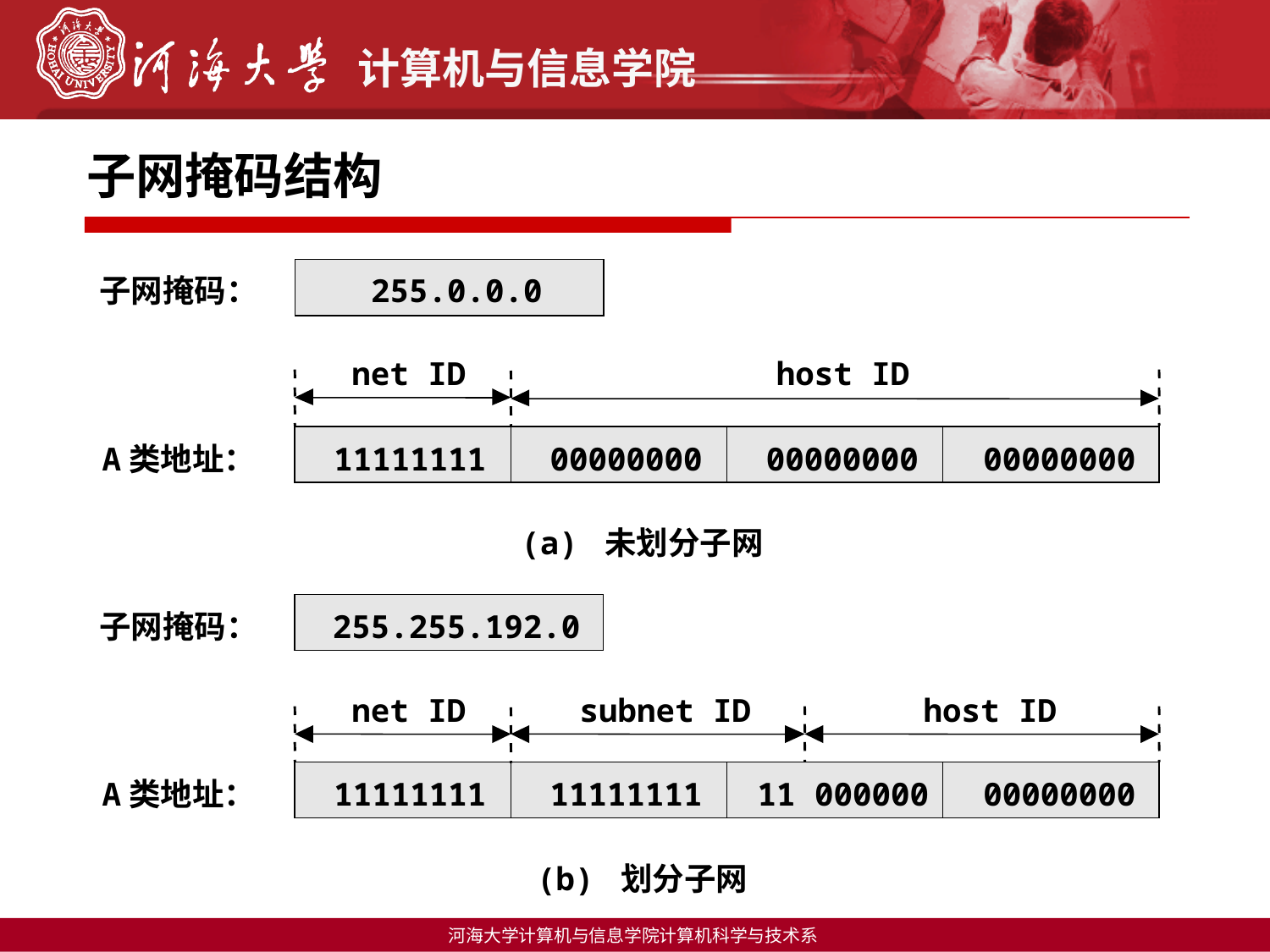

子网掩码结构

子网掩码：
255.0.0.0

net ID
host ID

A类地址：
11111111
00000000
00000000
00000000
(a) 未划分子网

子网掩码：
255.255.192.0
net ID
subnet ID
host ID

A类地址：
11111111
11111111
11 000000
00000000
(b) 划分子网